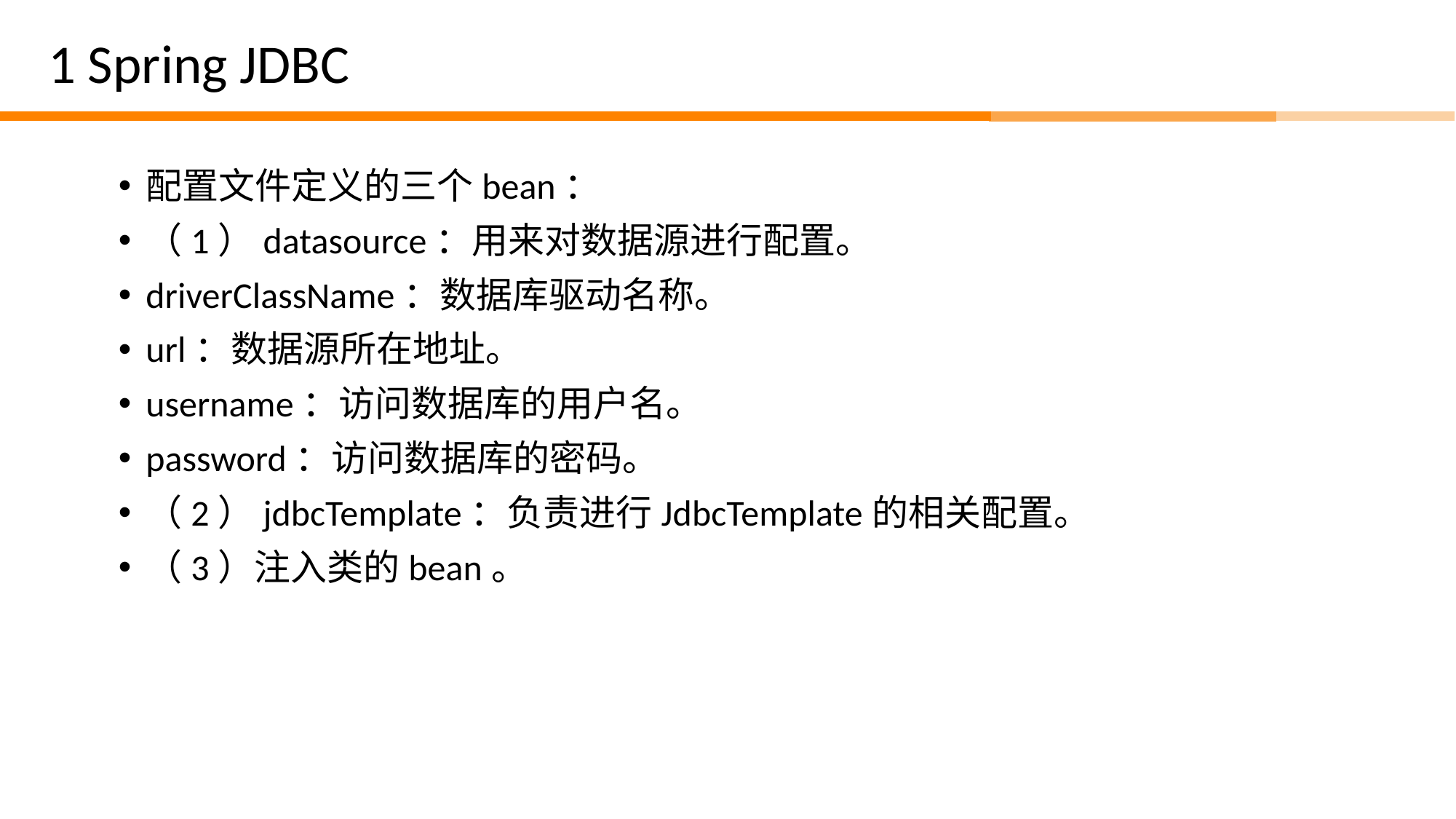

# 1 Spring JDBC
配置文件定义的三个bean：
（1）datasource：用来对数据源进行配置。
driverClassName：数据库驱动名称。
url：数据源所在地址。
username：访问数据库的用户名。
password：访问数据库的密码。
（2）jdbcTemplate：负责进行JdbcTemplate的相关配置。
（3）注入类的bean。